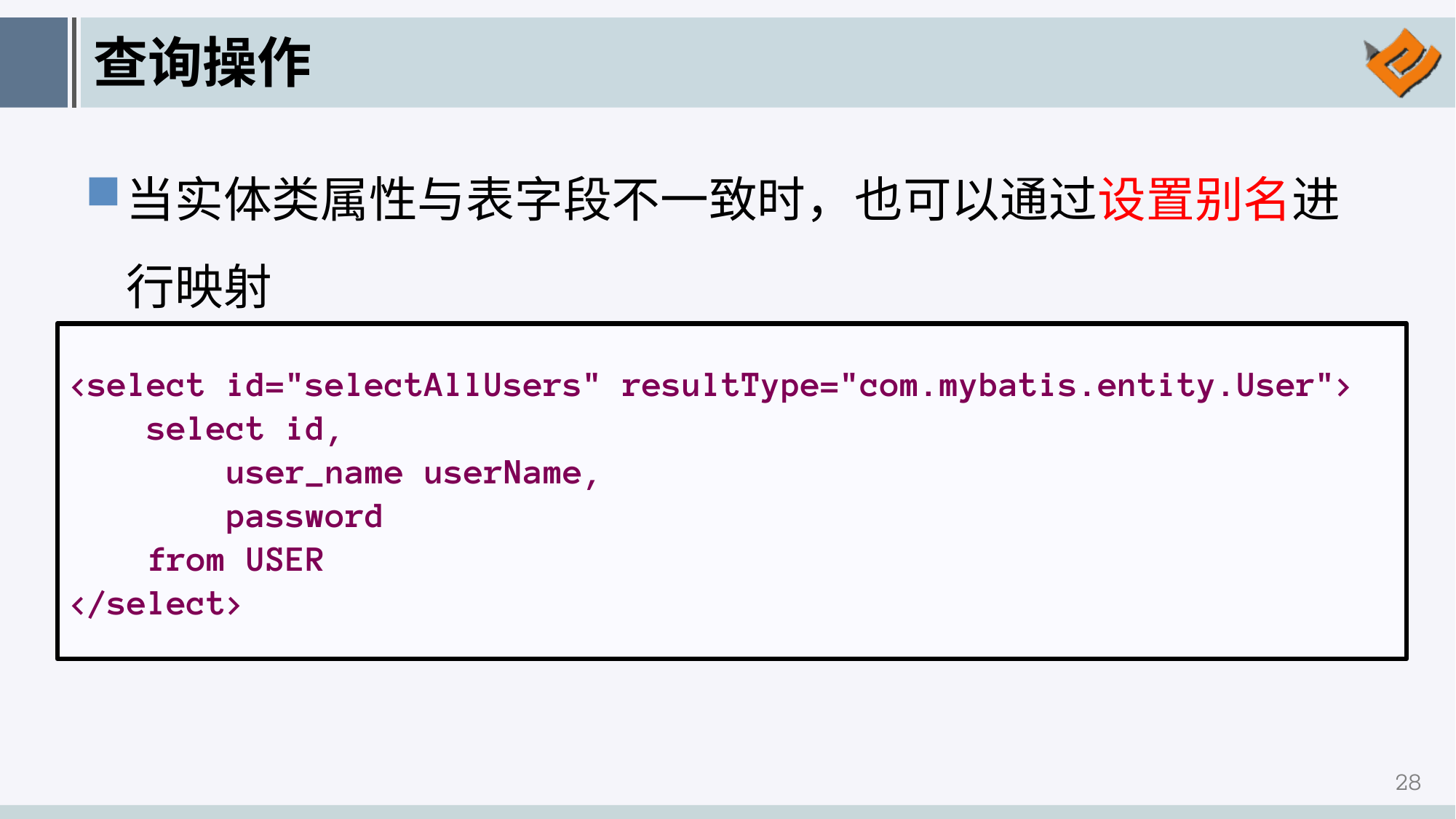

# 查询操作
当实体类属性与表字段不一致时，也可以通过设置别名进行映射
<select id="selectAllUsers" resultType="com.mybatis.entity.User">
    select id,
        user_name userName,
        password
    from USER
</select>